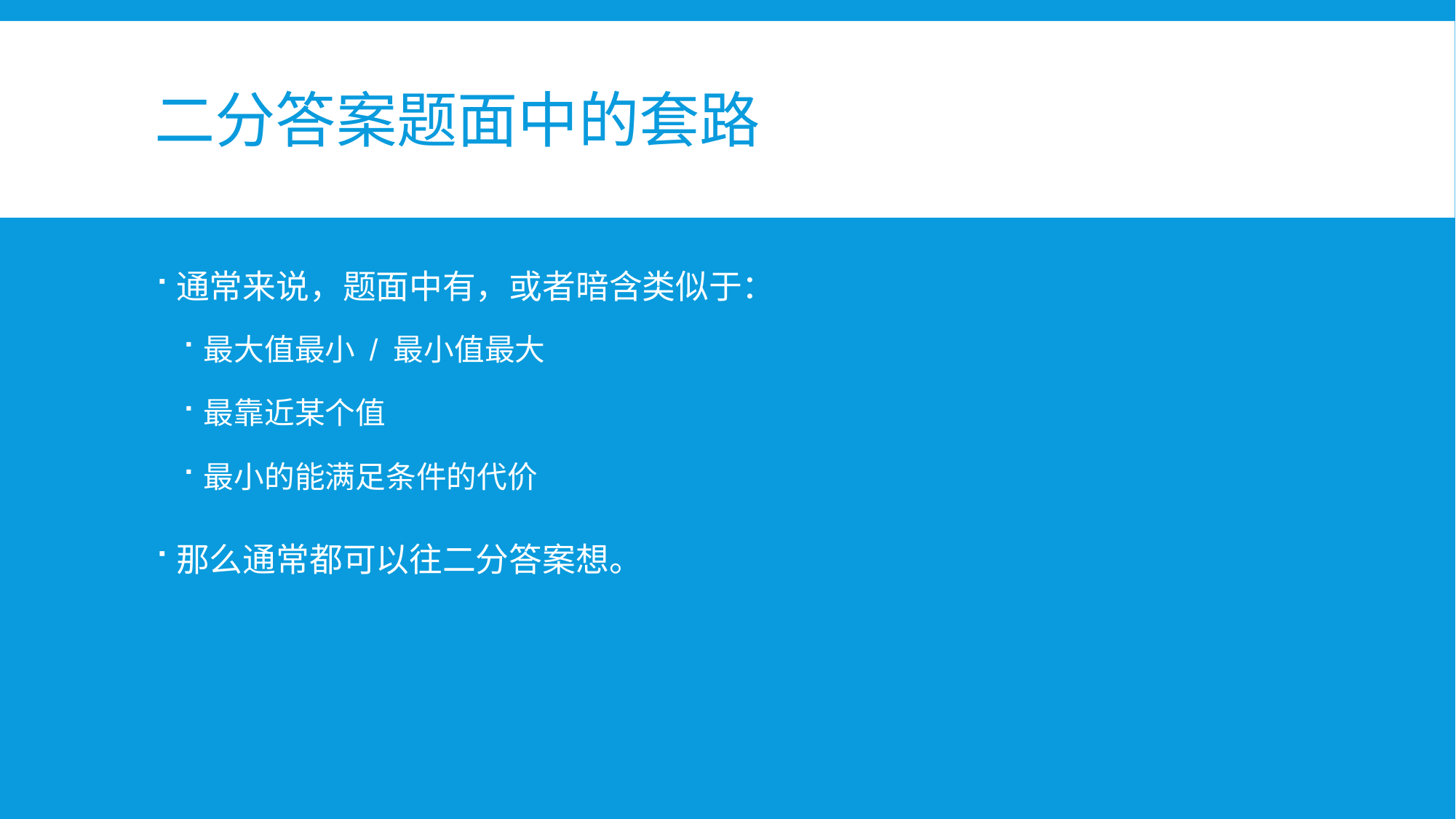

# 二分答案题面中的套路
通常来说，题面中有，或者暗含类似于：
最大值最小 / 最小值最大
最靠近某个值
最小的能满足条件的代价
那么通常都可以往二分答案想。